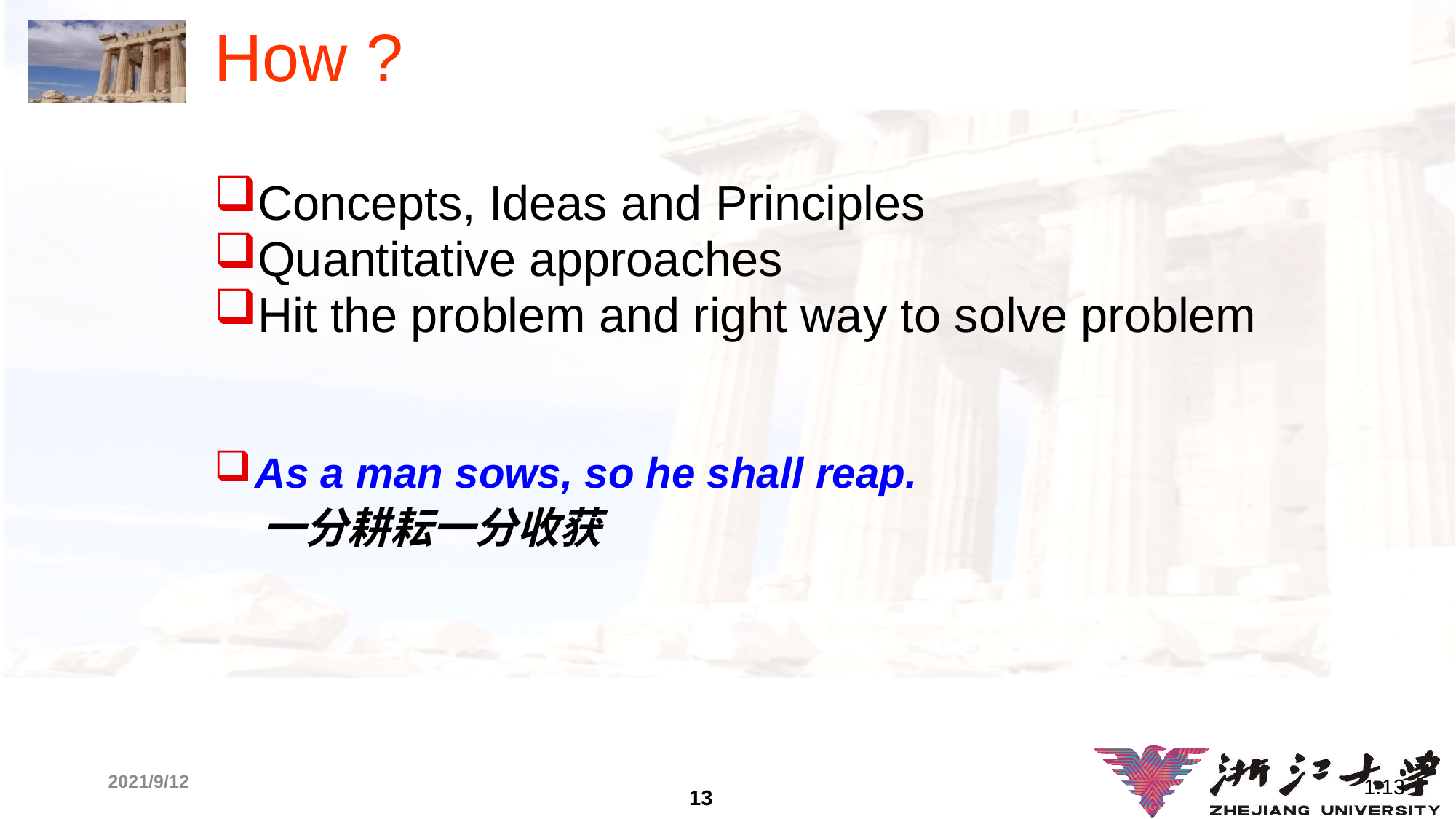

# How ?
Concepts, Ideas and Principles
Quantitative approaches
Hit the problem and right way to solve problem

As a man sows, so he shall reap.
    一分耕耘一分收获